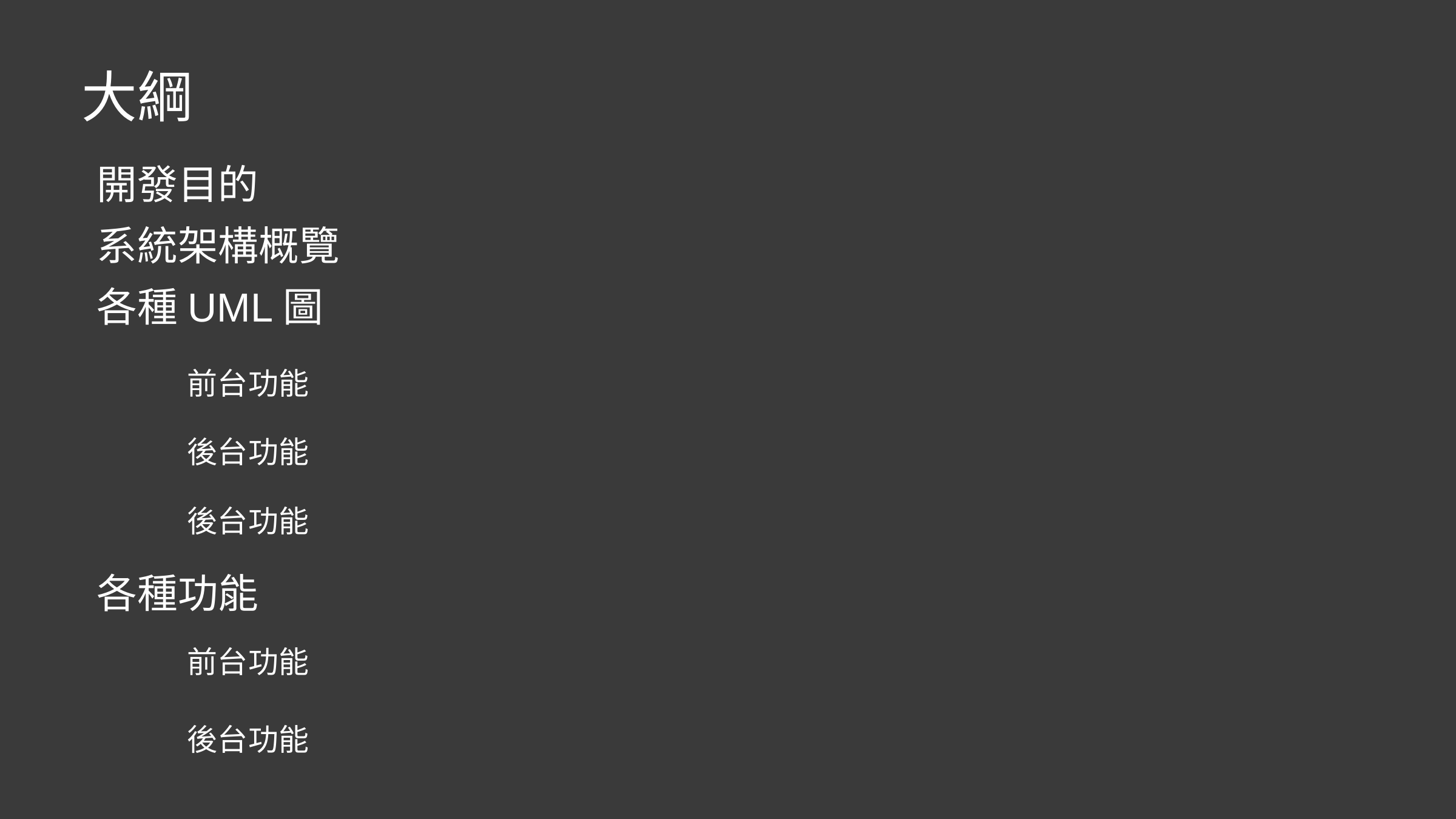

大綱
開發目的
系統架構概覽
各種UML圖
前台功能
後台功能
後台功能
各種功能
前台功能
後台功能